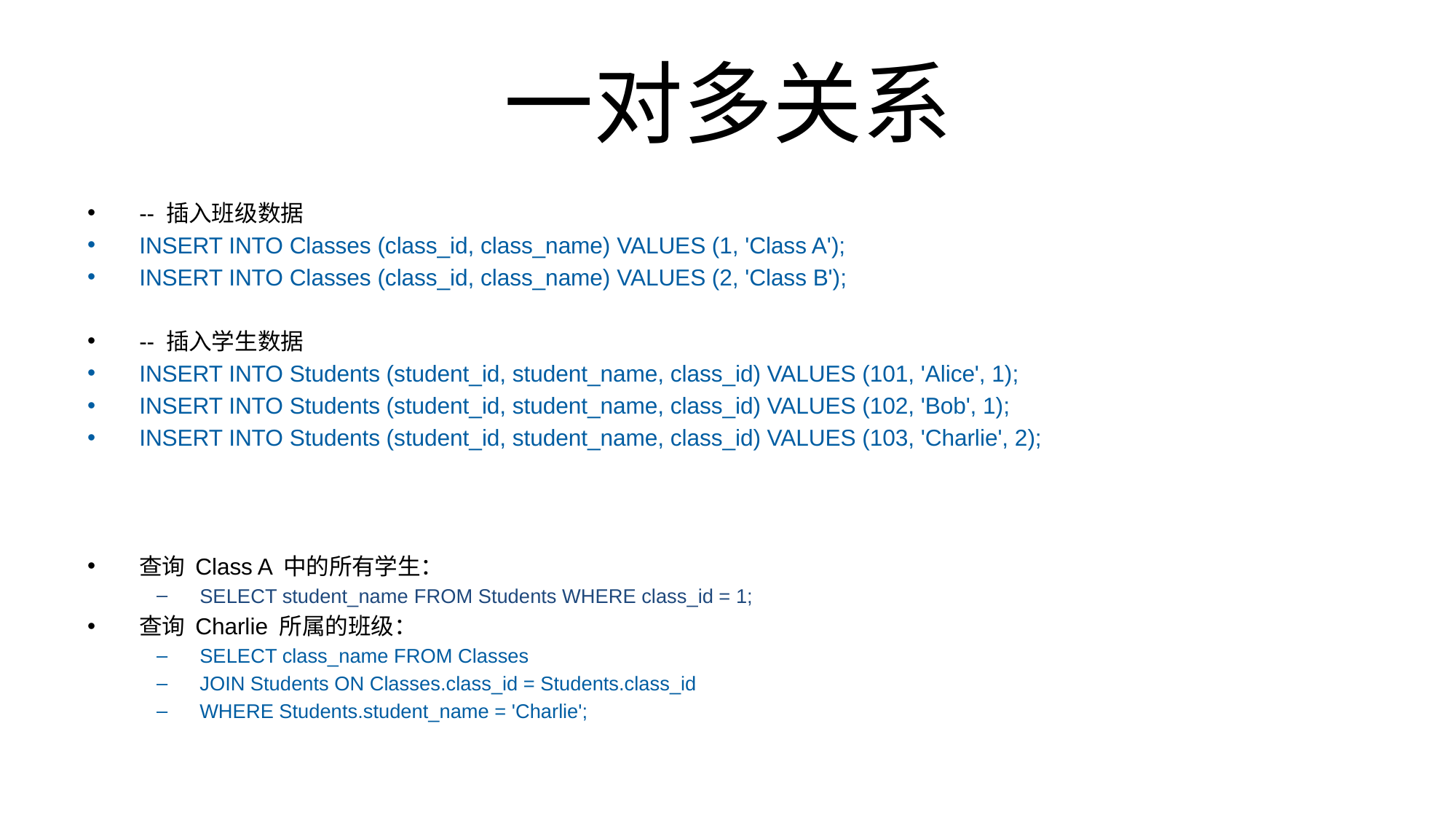

# 一对多关系
-- 插入班级数据
INSERT INTO Classes (class_id, class_name) VALUES (1, 'Class A');
INSERT INTO Classes (class_id, class_name) VALUES (2, 'Class B');

-- 插入学生数据
INSERT INTO Students (student_id, student_name, class_id) VALUES (101, 'Alice', 1);
INSERT INTO Students (student_id, student_name, class_id) VALUES (102, 'Bob', 1);
INSERT INTO Students (student_id, student_name, class_id) VALUES (103, 'Charlie', 2);

查询 Class A 中的所有学生：
SELECT student_name FROM Students WHERE class_id = 1;
查询 Charlie 所属的班级：
SELECT class_name FROM Classes
JOIN Students ON Classes.class_id = Students.class_id
WHERE Students.student_name = 'Charlie';